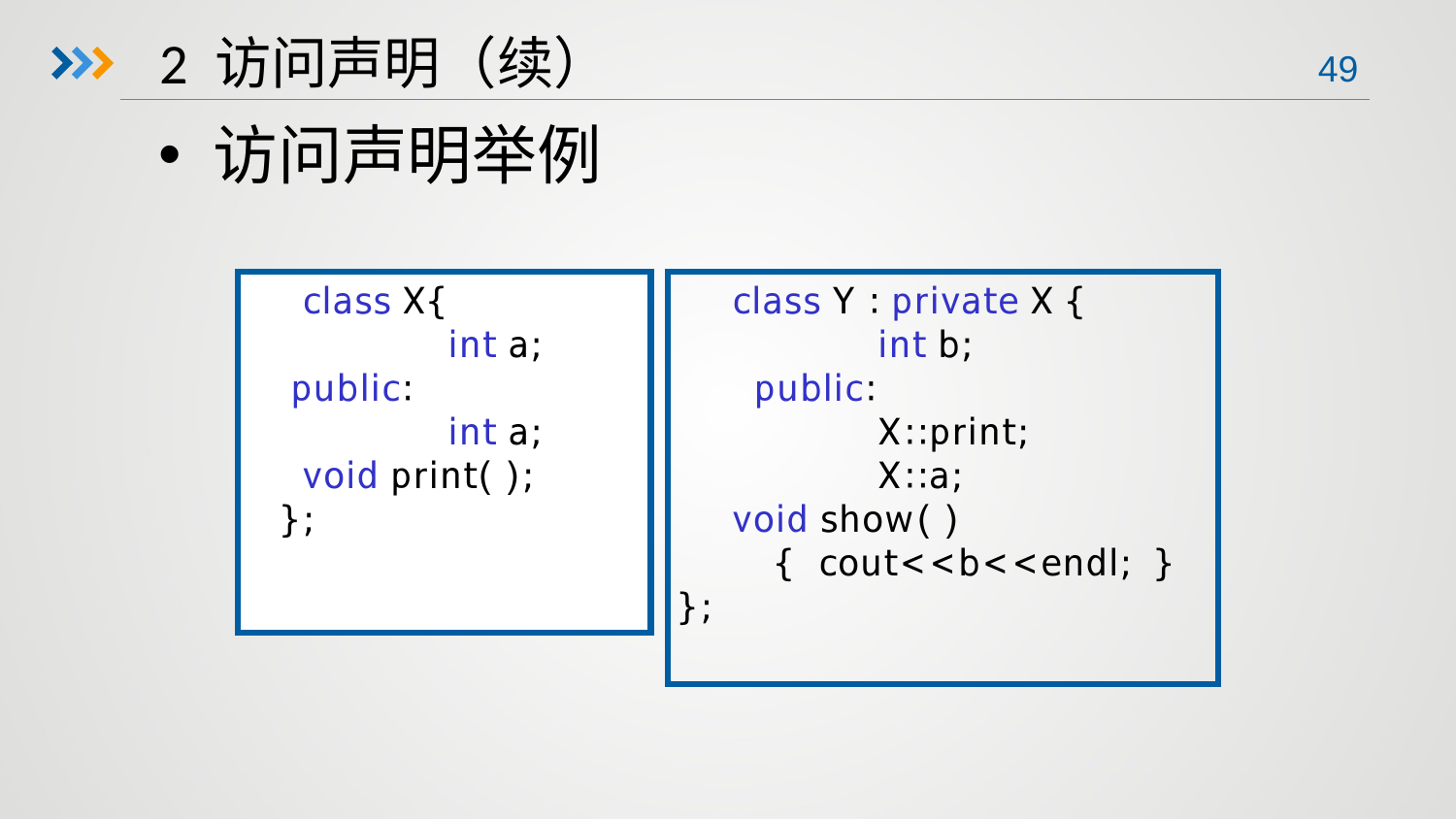

2 访问声明（续）
访问声明举例
	class X{
		int a;
    public:
		int a;
     	void print( );
   };
	class Y : private X {
		int b;                        public:                            	X::print;
		X::a;
    	void show( )                           {  cout<<b<<endl;  }
};